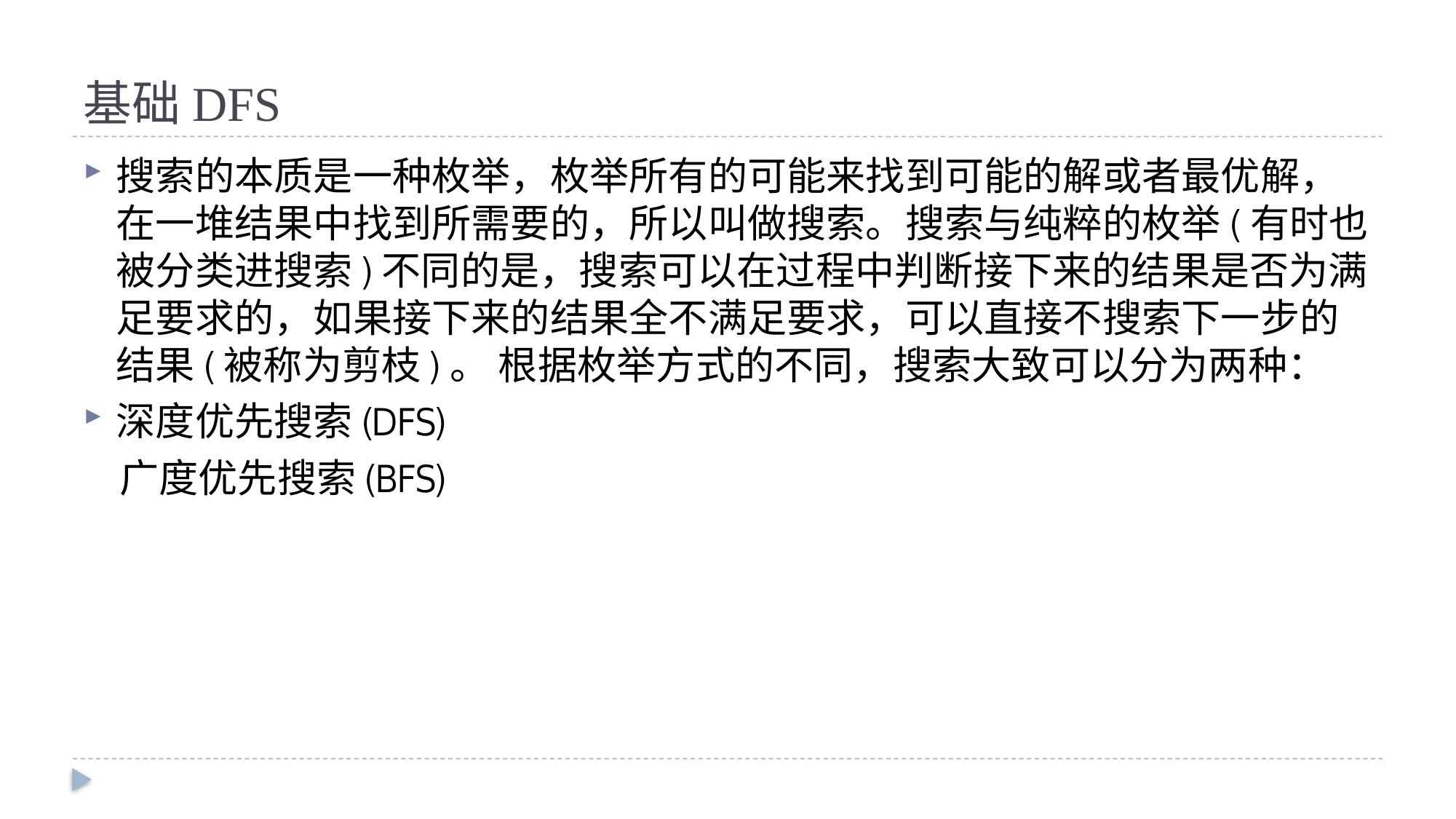

# 基础DFS
搜索的本质是一种枚举，枚举所有的可能来找到可能的解或者最优解， 在一堆结果中找到所需要的，所以叫做搜索。搜索与纯粹的枚举(有时也被分类进搜索)不同的是，搜索可以在过程中判断接下来的结果是否为满足要求的，如果接下来的结果全不满足要求，可以直接不搜索下一步的结果(被称为剪枝)。 根据枚举方式的不同，搜索大致可以分为两种：
深度优先搜索(DFS)
   广度优先搜索(BFS)